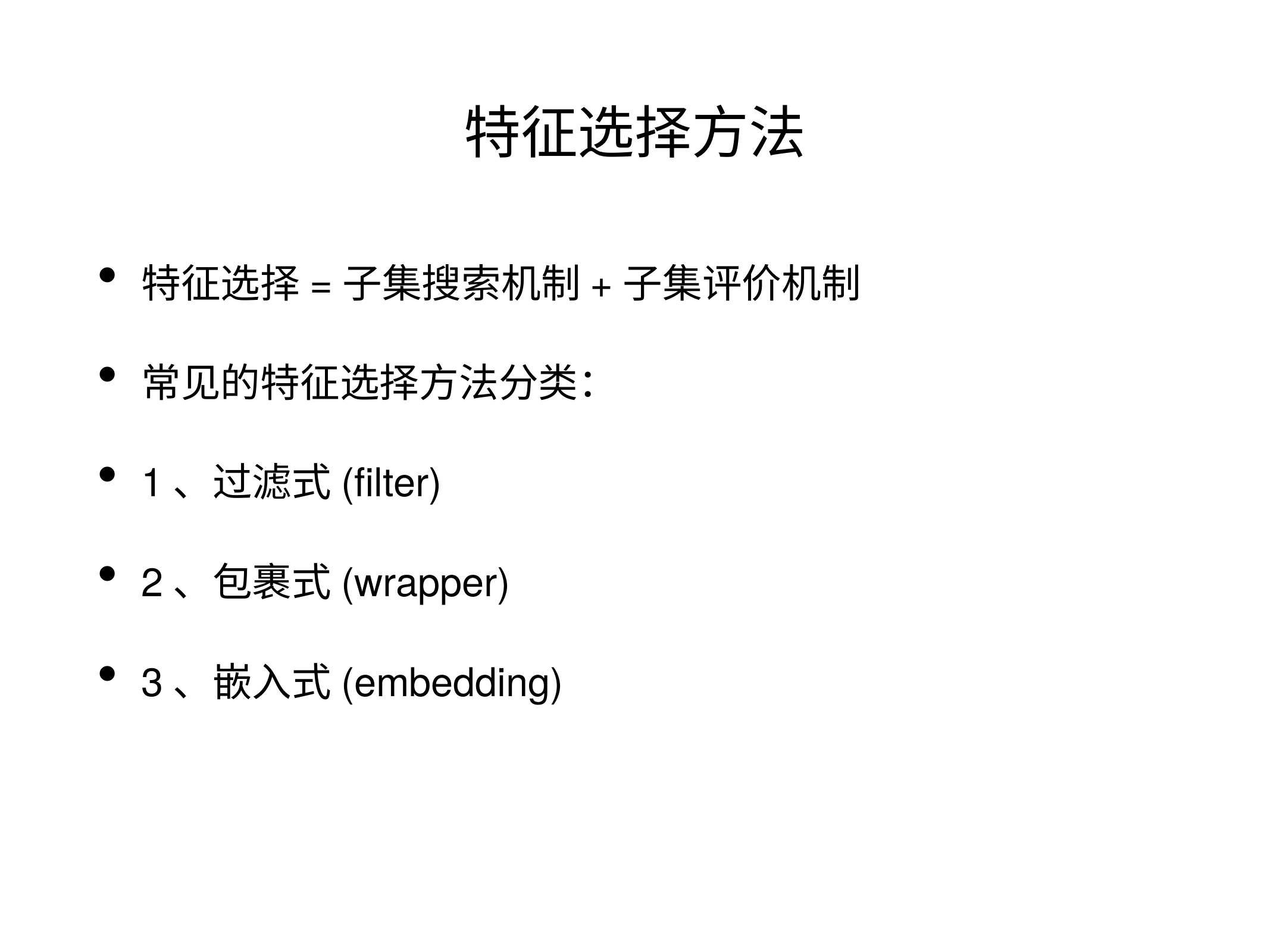

# 特征选择方法
特征选择=子集搜索机制+子集评价机制
常见的特征选择方法分类：
1、过滤式(filter)
2、包裹式(wrapper)
3、嵌入式(embedding)